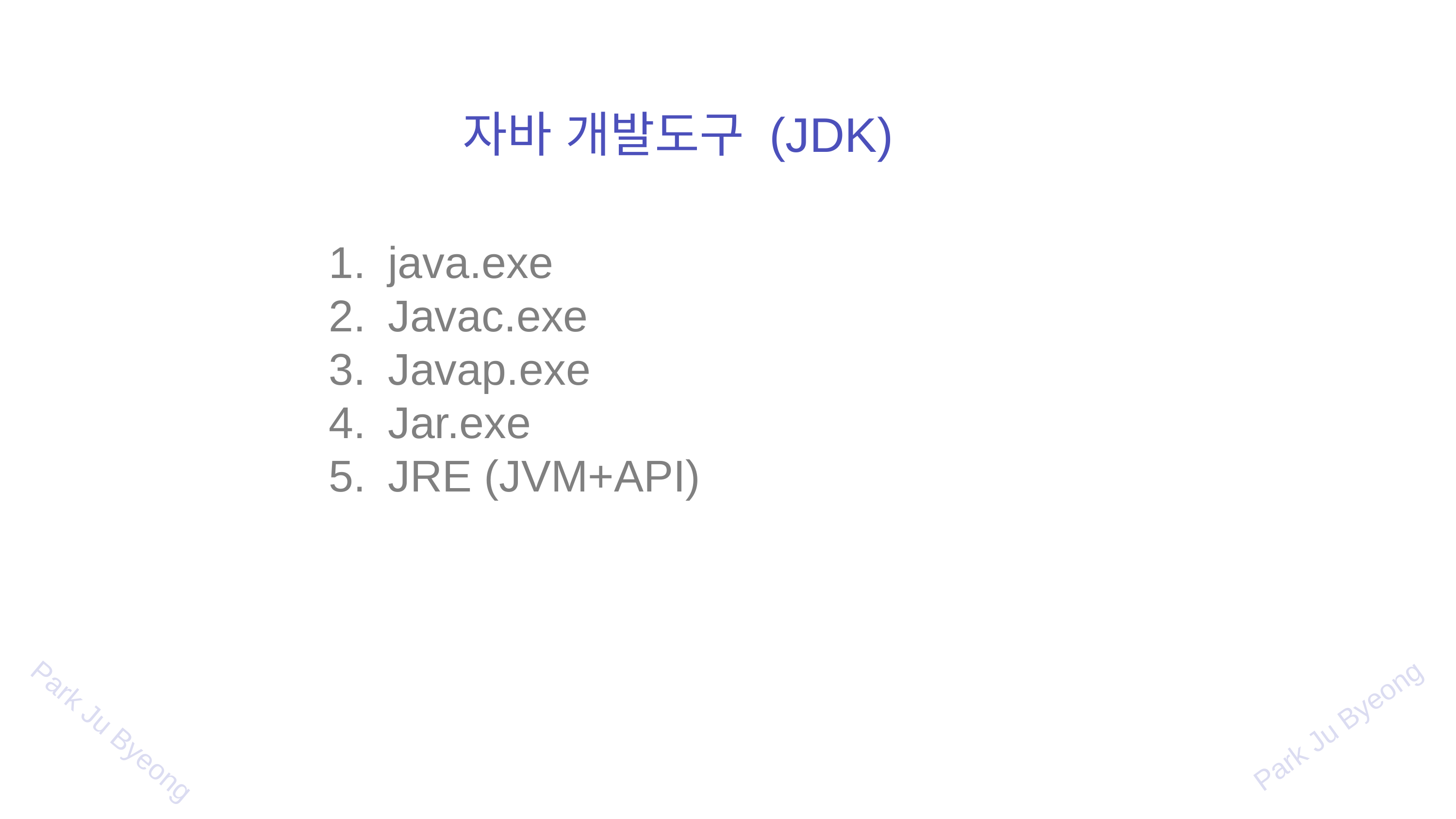

자바 개발도구 (JDK)
java.exe
Javac.exe
Javap.exe
Jar.exe
JRE (JVM+API)